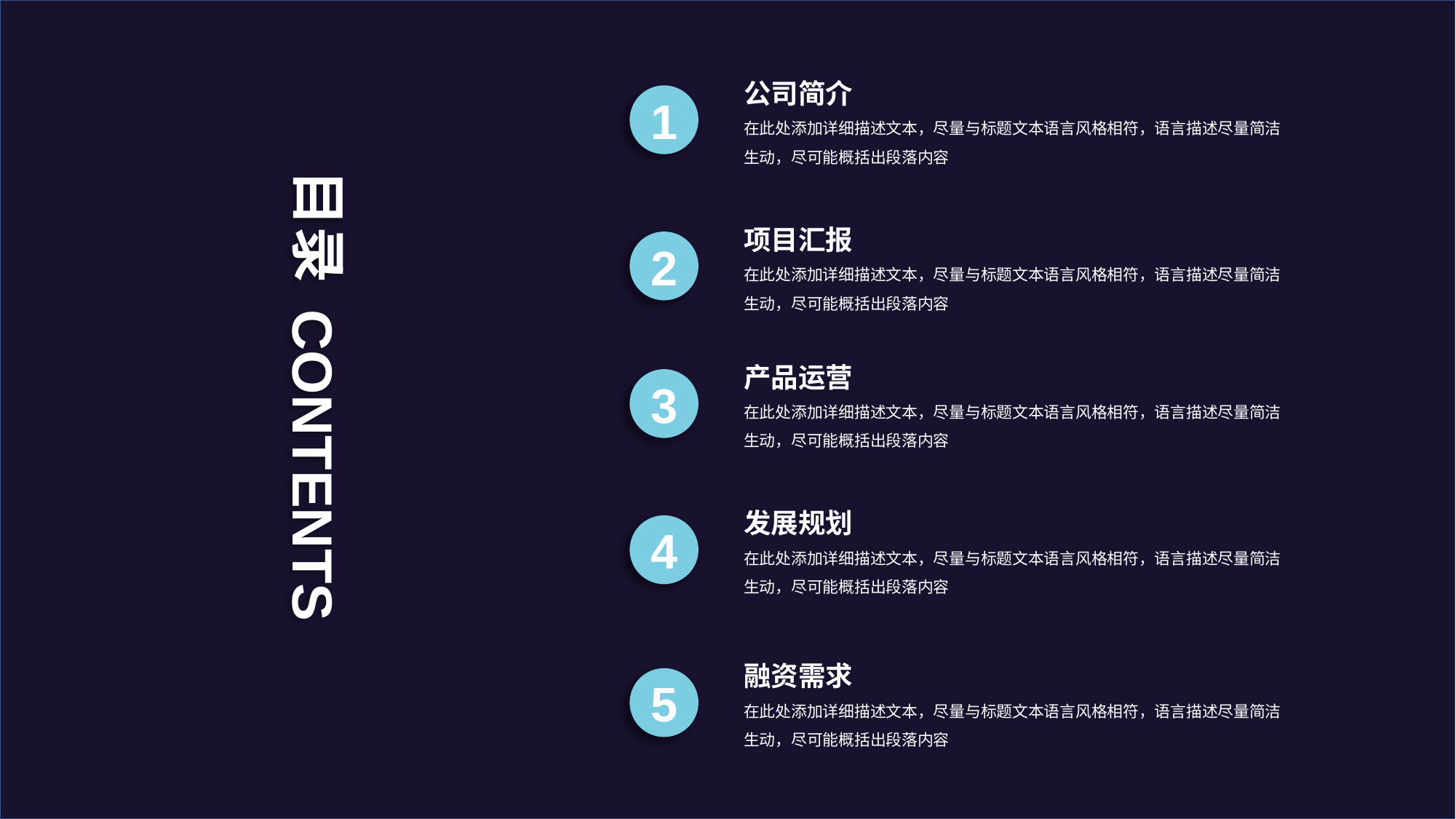

公司简介
在此处添加详细描述文本，尽量与标题文本语言风格相符，语言描述尽量简洁生动，尽可能概括出段落内容
1
目录
项目汇报
在此处添加详细描述文本，尽量与标题文本语言风格相符，语言描述尽量简洁生动，尽可能概括出段落内容
2
产品运营
在此处添加详细描述文本，尽量与标题文本语言风格相符，语言描述尽量简洁生动，尽可能概括出段落内容
3
CONTENTS
发展规划
在此处添加详细描述文本，尽量与标题文本语言风格相符，语言描述尽量简洁生动，尽可能概括出段落内容
4
融资需求
在此处添加详细描述文本，尽量与标题文本语言风格相符，语言描述尽量简洁生动，尽可能概括出段落内容
5